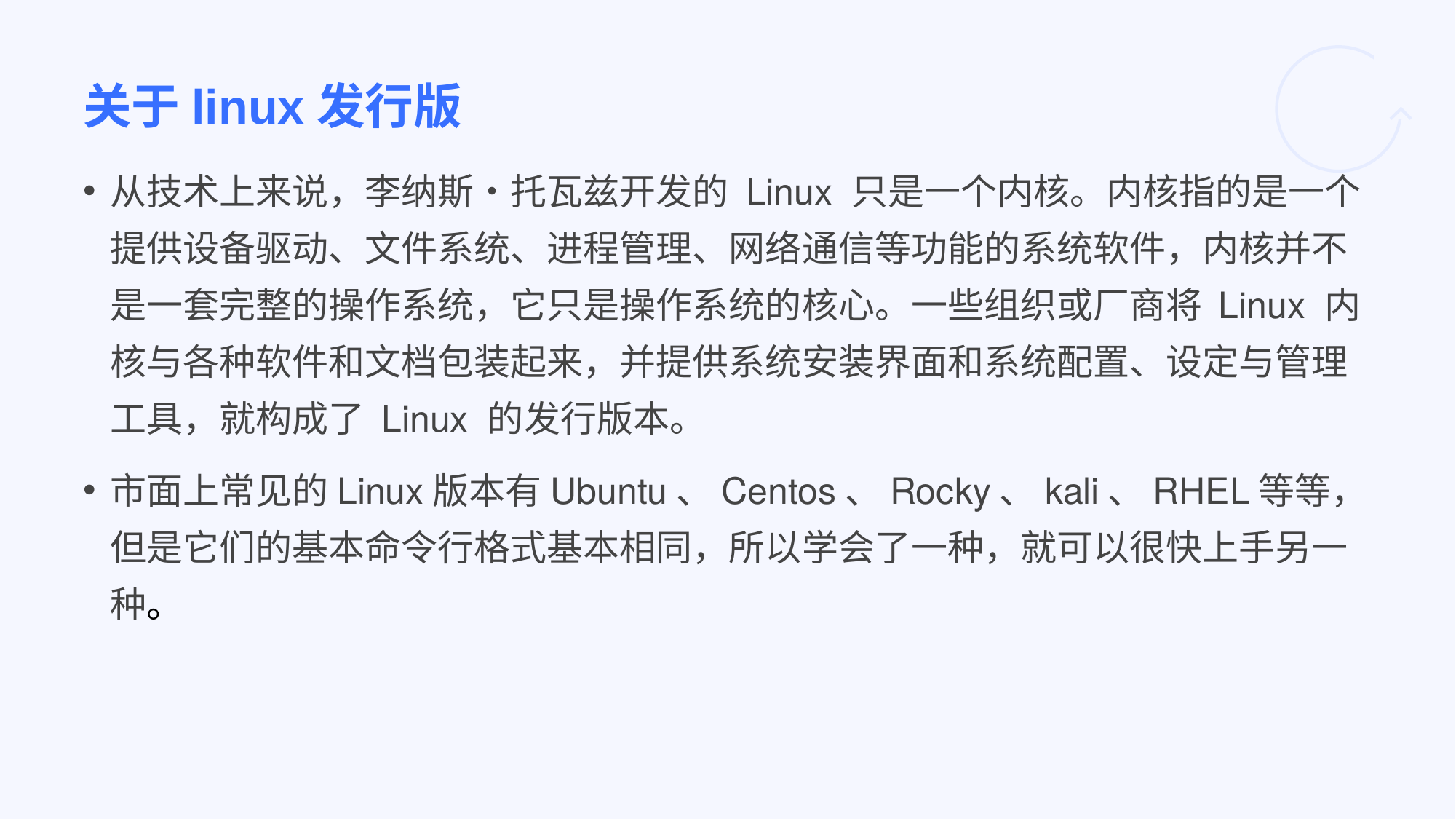

# 关于linux发行版
从技术上来说，李纳斯•托瓦兹开发的 Linux 只是一个内核。内核指的是一个提供设备驱动、文件系统、进程管理、网络通信等功能的系统软件，内核并不是一套完整的操作系统，它只是操作系统的核心。一些组织或厂商将 Linux 内核与各种软件和文档包装起来，并提供系统安装界面和系统配置、设定与管理工具，就构成了 Linux 的发行版本。
市面上常见的Linux版本有Ubuntu、Centos、Rocky、kali、RHEL等等，但是它们的基本命令行格式基本相同，所以学会了一种，就可以很快上手另一种。